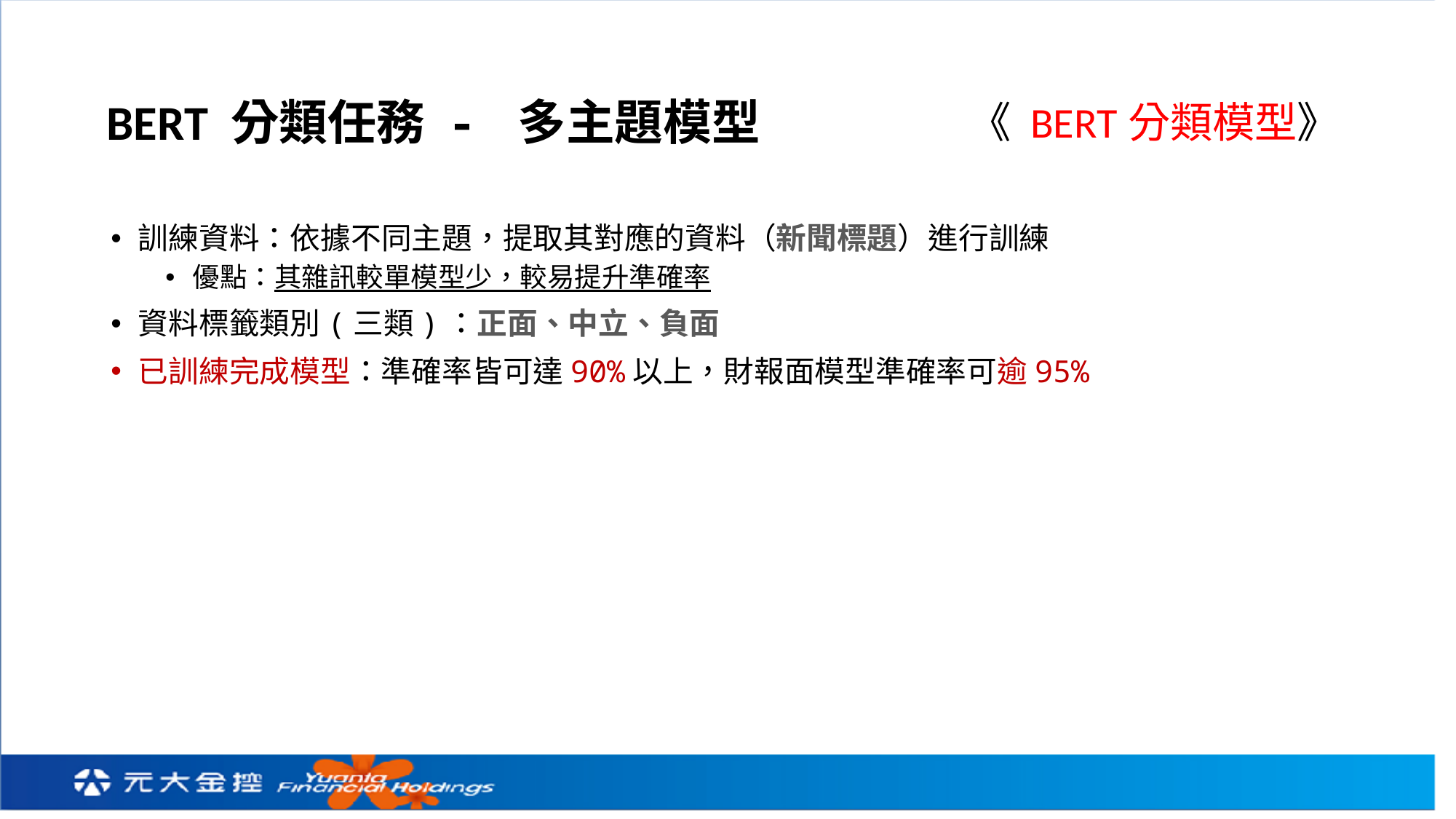

# BERT 分類任務 - 多主題模型
《 BERT分類模型》
籌碼面
外資、熱錢、投信、法人、大戶、籌碼、降息、降準
訓練資料：依據不同主題，提取其對應的資料（新聞標題）進行訓練
優點：其雜訊較單模型少，較易提升準確率
資料標籤類別(三類)：正面、中立、負面
已訓練完成模型：準確率皆可達90%以上，財報面模型準確率可逾95%
財報面
營收、財報、財測、 EPS、毛利、毛利率、淨利、純益、盈餘、殖利率
需求面
需求、訂單、大單、急單、轉單、接單、單量、追單、缺貨、供應
生產面
生產、產能、產量、產線、產值、製造、製程、良率、投產
銷售面
銷售、出貨、銷貨、銷量、買氣、通路、市場、後市、後勢、展店、市占、市佔、
營運面
營運、業績、獲利、營利、盈利、收益、